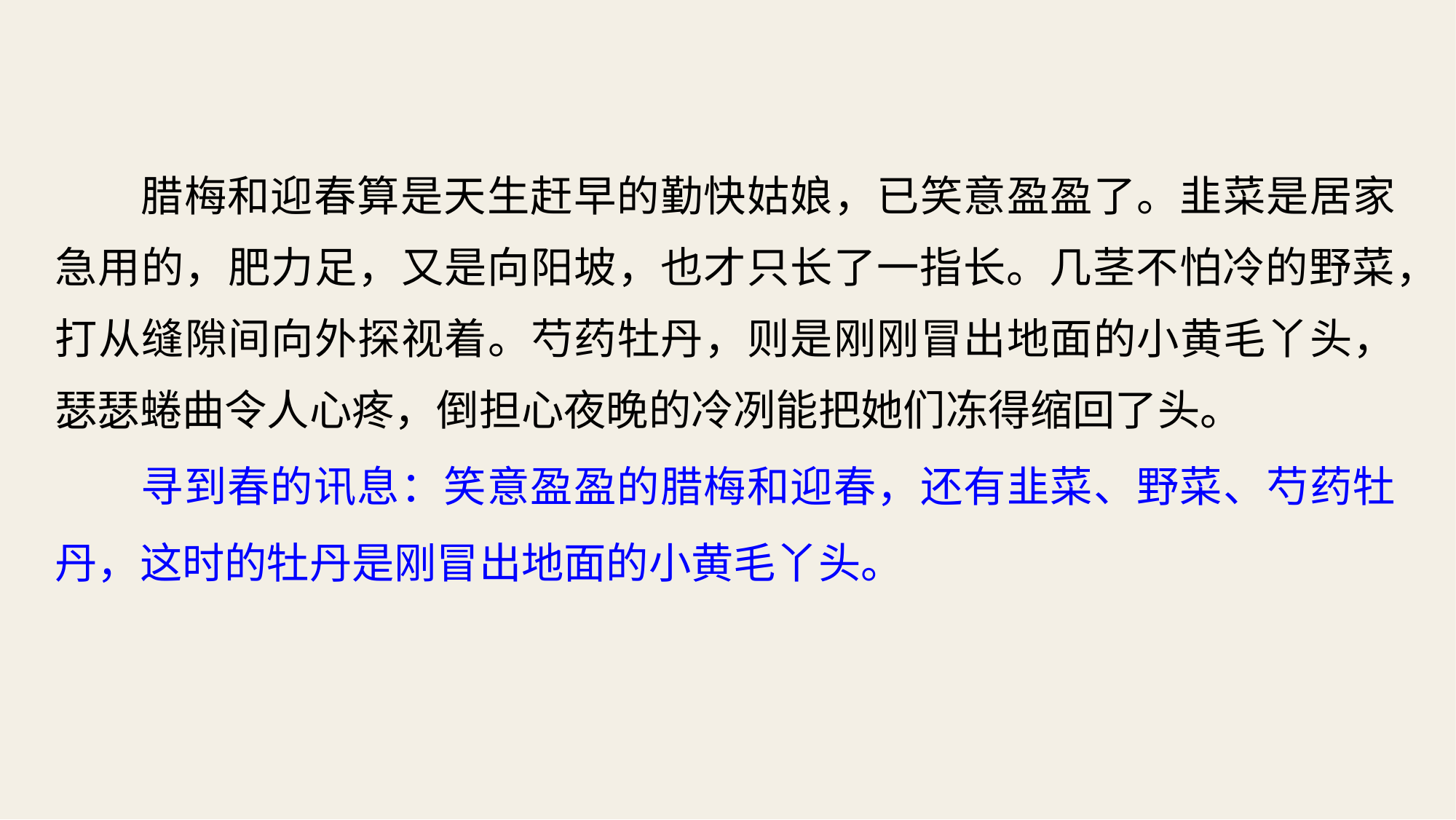

腊梅和迎春算是天生赶早的勤快姑娘，已笑意盈盈了。韭菜是居家急用的，肥力足，又是向阳坡，也才只长了一指长。几茎不怕冷的野菜，打从缝隙间向外探视着。芍药牡丹，则是刚刚冒出地面的小黄毛丫头，瑟瑟蜷曲令人心疼，倒担心夜晚的冷冽能把她们冻得缩回了头。
寻到春的讯息：笑意盈盈的腊梅和迎春，还有韭菜、野菜、芍药牡丹，这时的牡丹是刚冒出地面的小黄毛丫头。